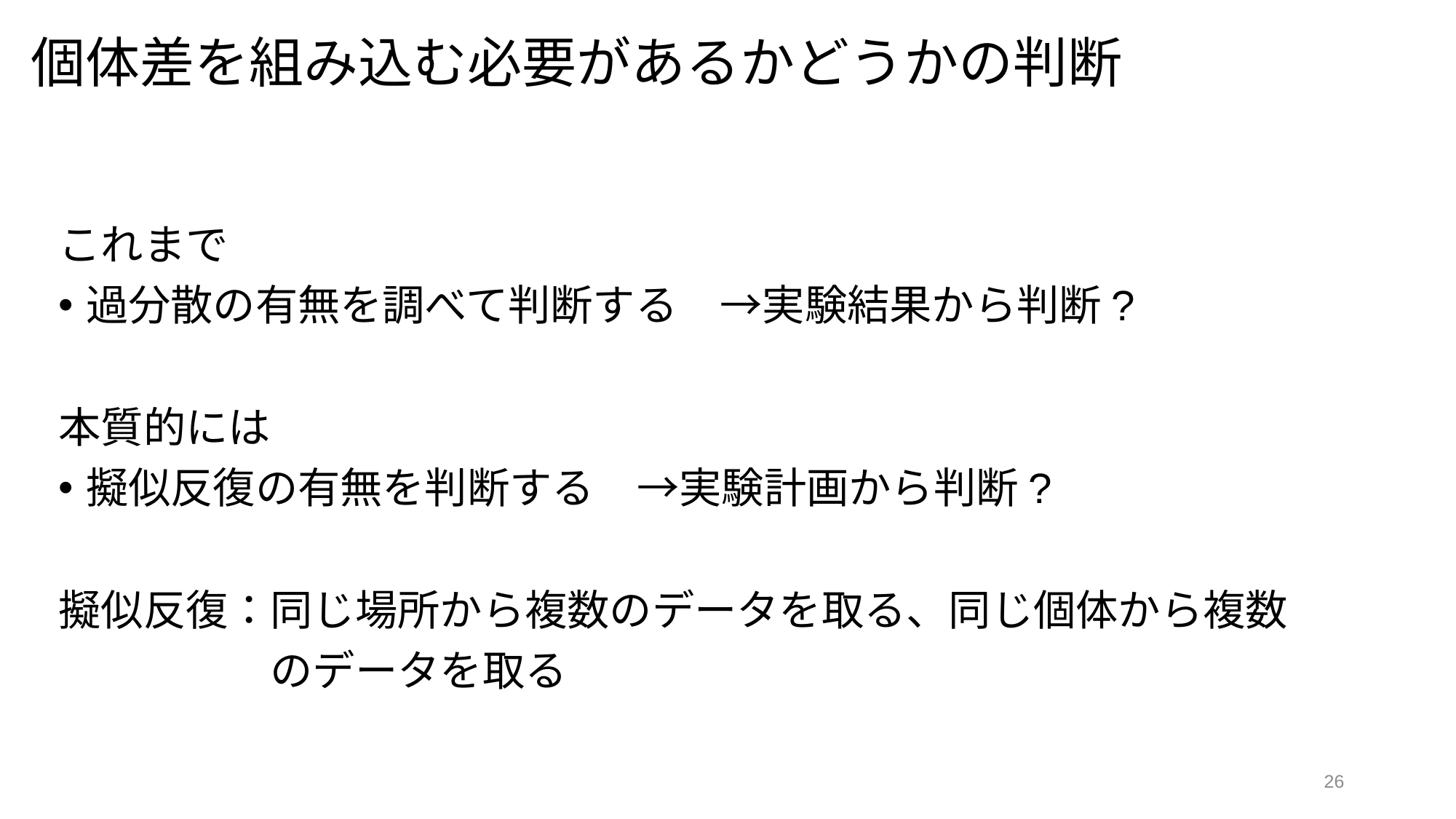

# 個体差を組み込む必要があるかどうかの判断
これまで
過分散の有無を調べて判断する　→実験結果から判断?

本質的には
擬似反復の有無を判断する　→実験計画から判断?

擬似反復：同じ場所から複数のデータを取る、同じ個体から複数
　　　　　のデータを取る

26